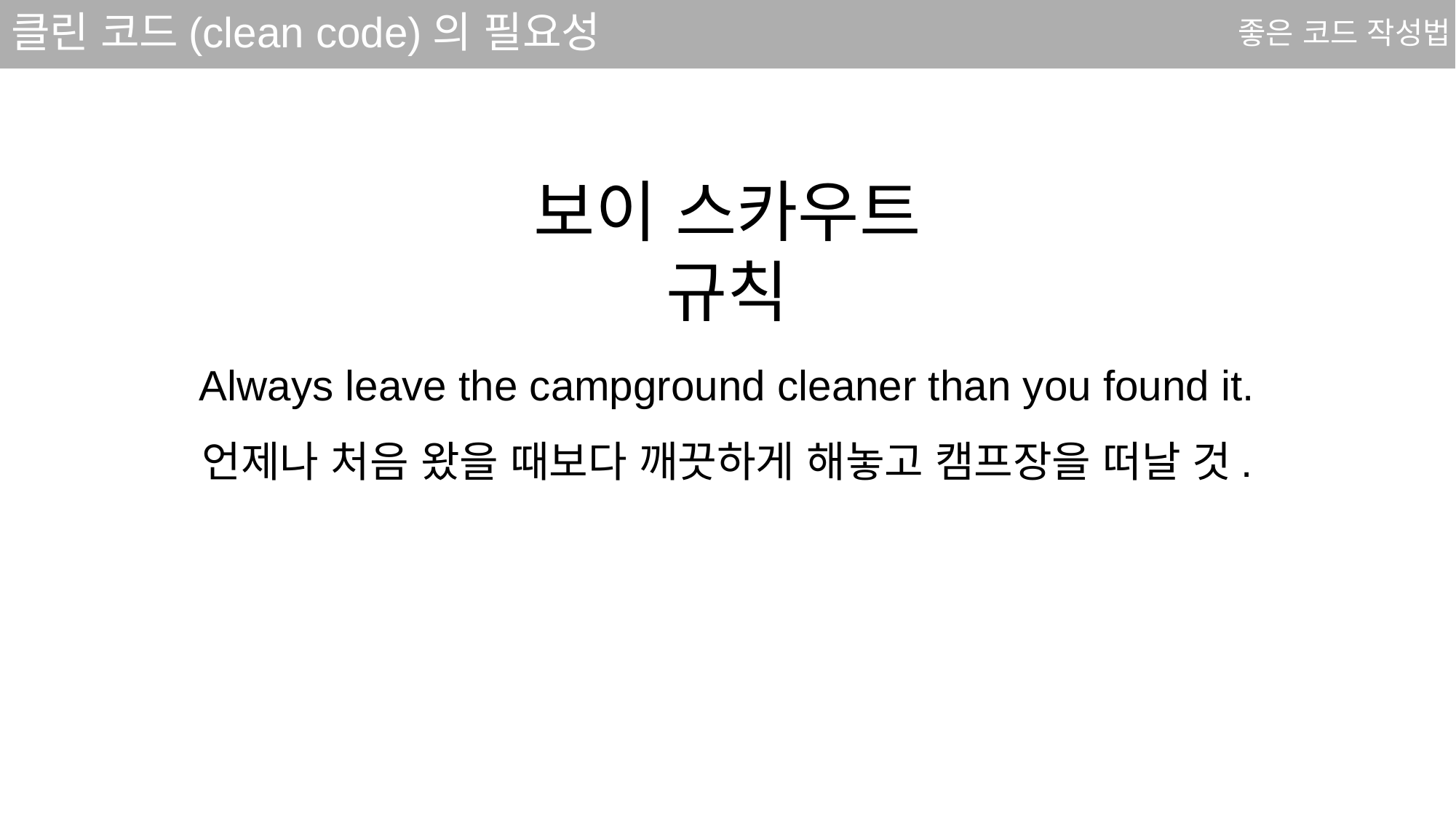

# 클린 코드(clean code)의 필요성
좋은 코드 작성법
보이 스카우트 규칙
Always leave the campground cleaner than you found it.
언제나 처음 왔을 때보다 깨끗하게 해놓고 캠프장을 떠날 것.